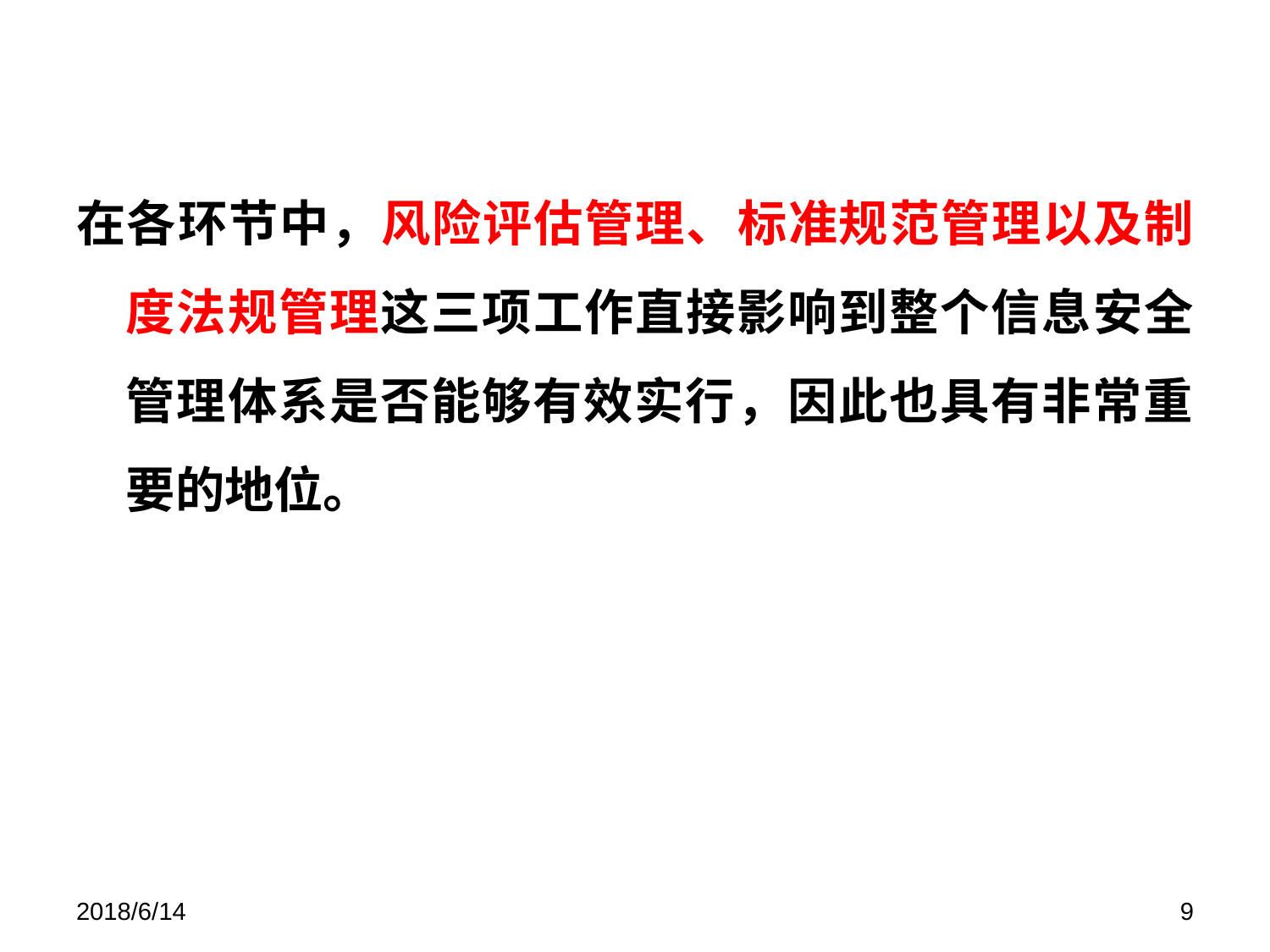

#
在各环节中，风险评估管理、标准规范管理以及制度法规管理这三项工作直接影响到整个信息安全管理体系是否能够有效实行，因此也具有非常重要的地位。
2018/6/14
9